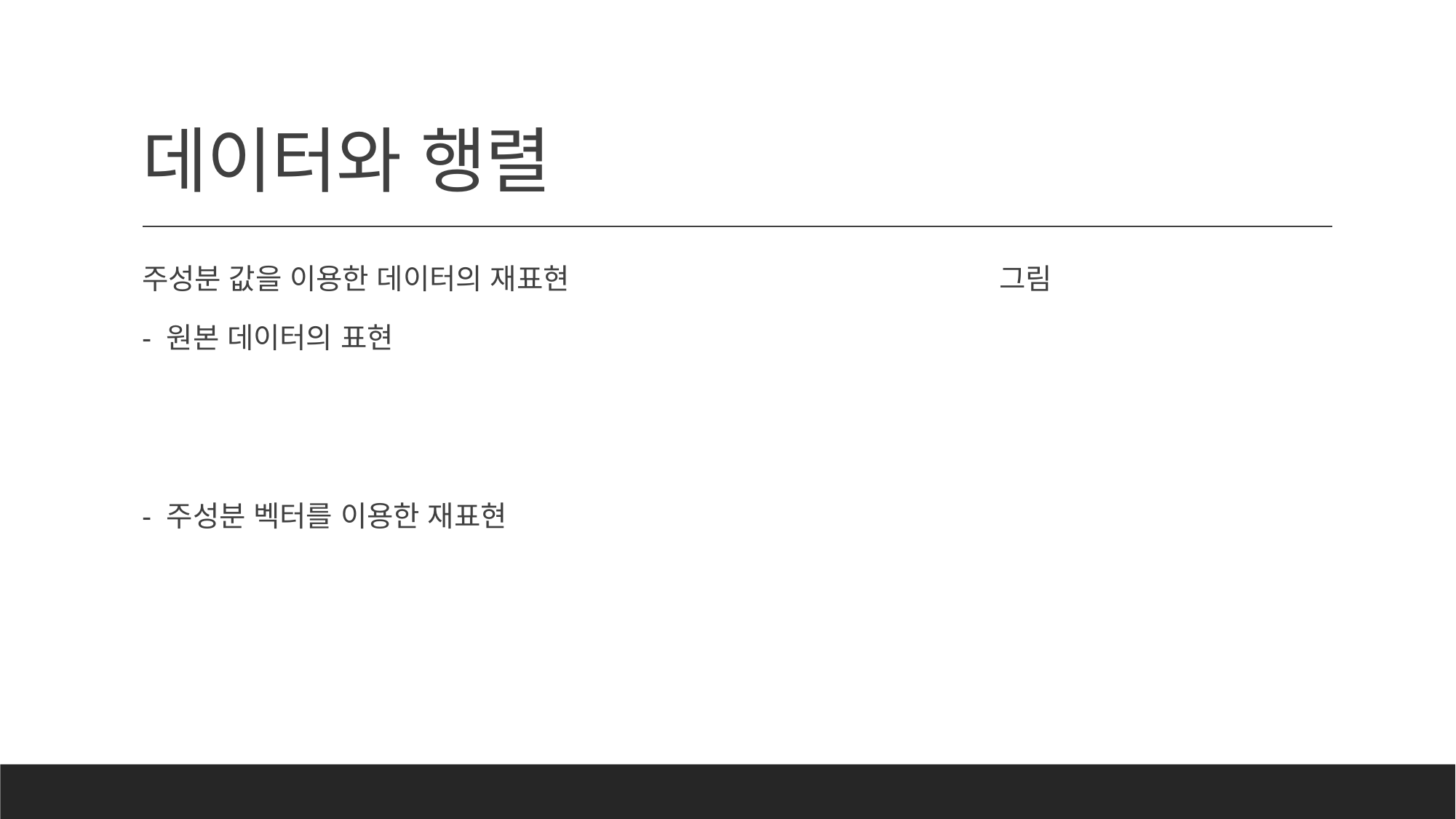

# 데이터와 행렬
그림
주성분 값을 이용한 데이터의 재표현
- 원본 데이터의 표현

- 주성분 벡터를 이용한 재표현